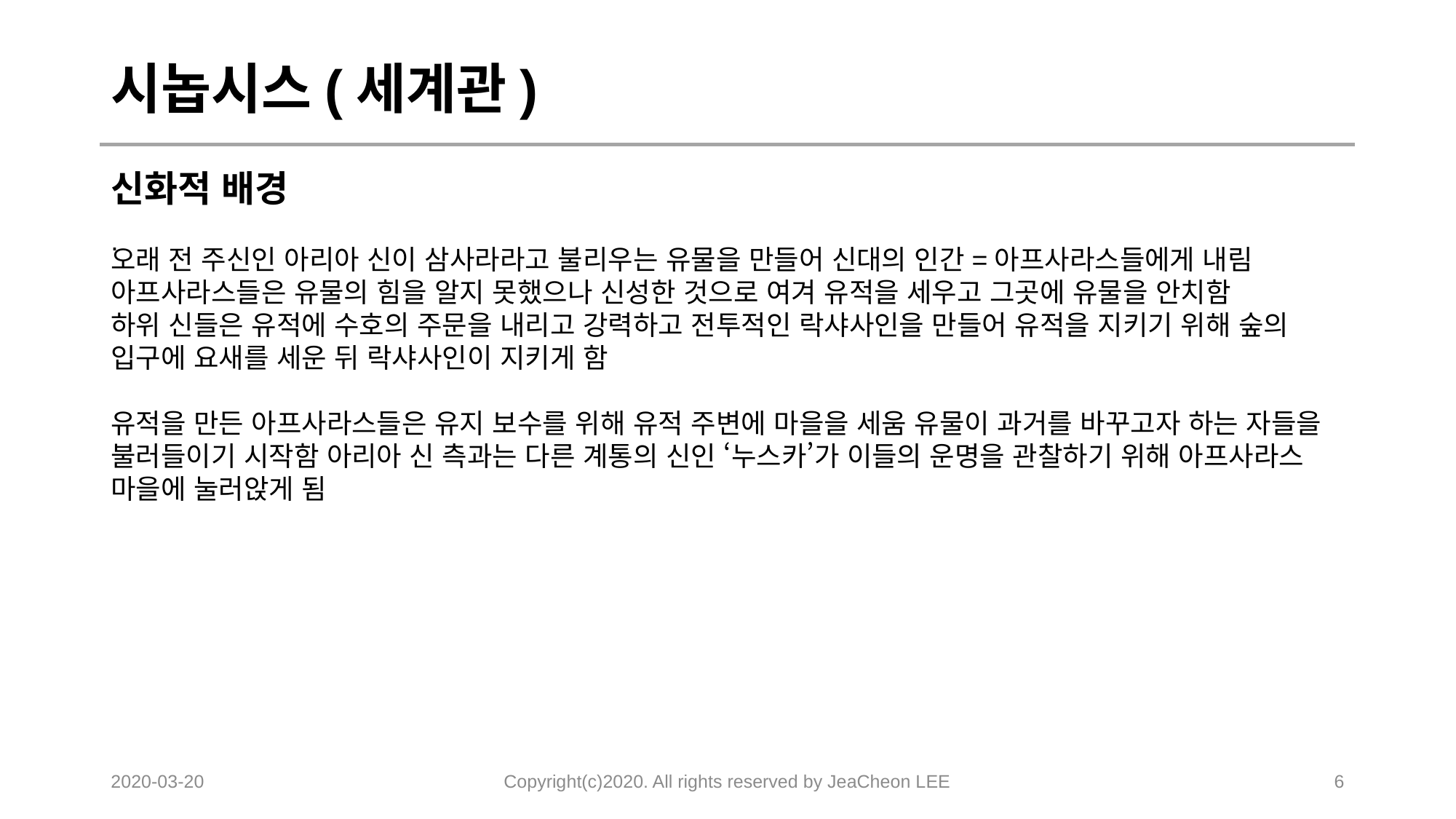

# 시놉시스(세계관)
신화적 배경

오래 전 주신인 아리아 신이 삼사라라고 불리우는 유물을 만들어 신대의 인간=아프사라스들에게 내림
아프사라스들은 유물의 힘을 알지 못했으나 신성한 것으로 여겨 유적을 세우고 그곳에 유물을 안치함
하위 신들은 유적에 수호의 주문을 내리고 강력하고 전투적인 락샤사인을 만들어 유적을 지키기 위해 숲의 입구에 요새를 세운 뒤 락샤사인이 지키게 함

유적을 만든 아프사라스들은 유지 보수를 위해 유적 주변에 마을을 세움 유물이 과거를 바꾸고자 하는 자들을 불러들이기 시작함 아리아 신 측과는 다른 계통의 신인 ‘누스카’가 이들의 운명을 관찰하기 위해 아프사라스 마을에 눌러앉게 됨

.
2020-03-20
Copyright(c)2020. All rights reserved by JeaCheon LEE
6